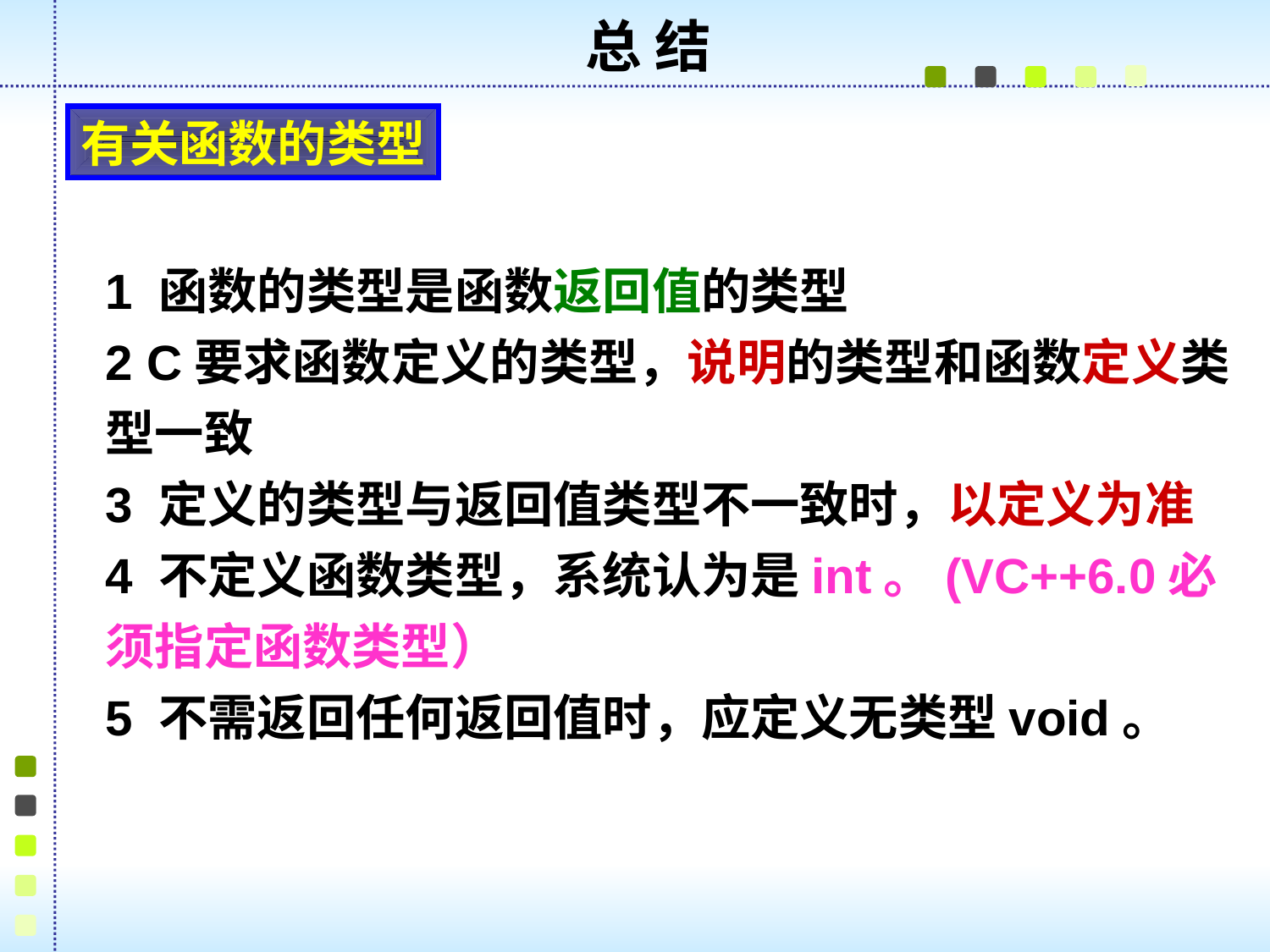

总 结
有关函数的类型
1 函数的类型是函数返回值的类型
2 C要求函数定义的类型，说明的类型和函数定义类型一致
3 定义的类型与返回值类型不一致时，以定义为准
4 不定义函数类型，系统认为是int。(VC++6.0必须指定函数类型）
5 不需返回任何返回值时，应定义无类型void。